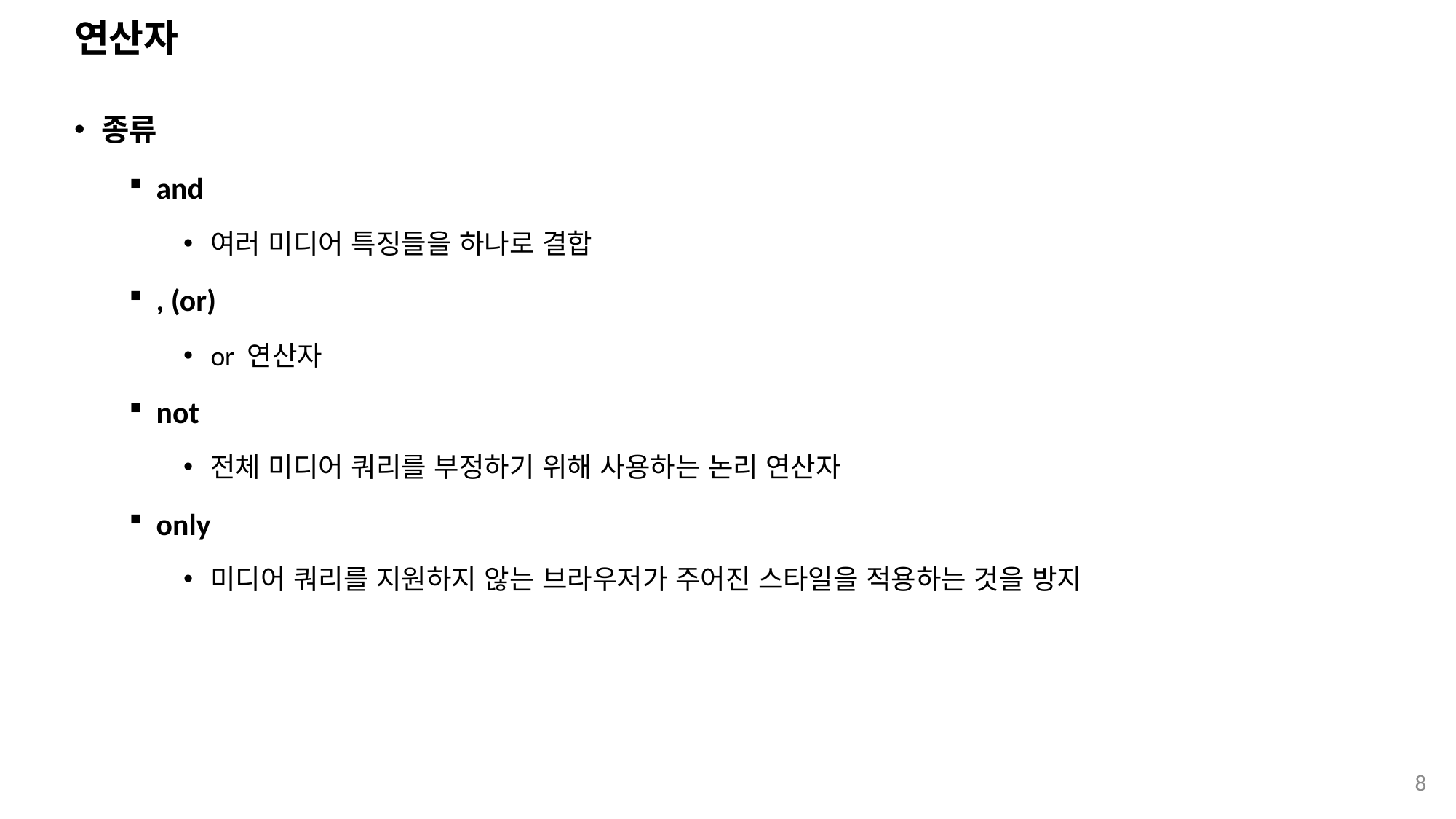

# 연산자
종류
and
여러 미디어 특징들을 하나로 결합
, (or)
or 연산자
not
전체 미디어 쿼리를 부정하기 위해 사용하는 논리 연산자
only
미디어 쿼리를 지원하지 않는 브라우저가 주어진 스타일을 적용하는 것을 방지

8